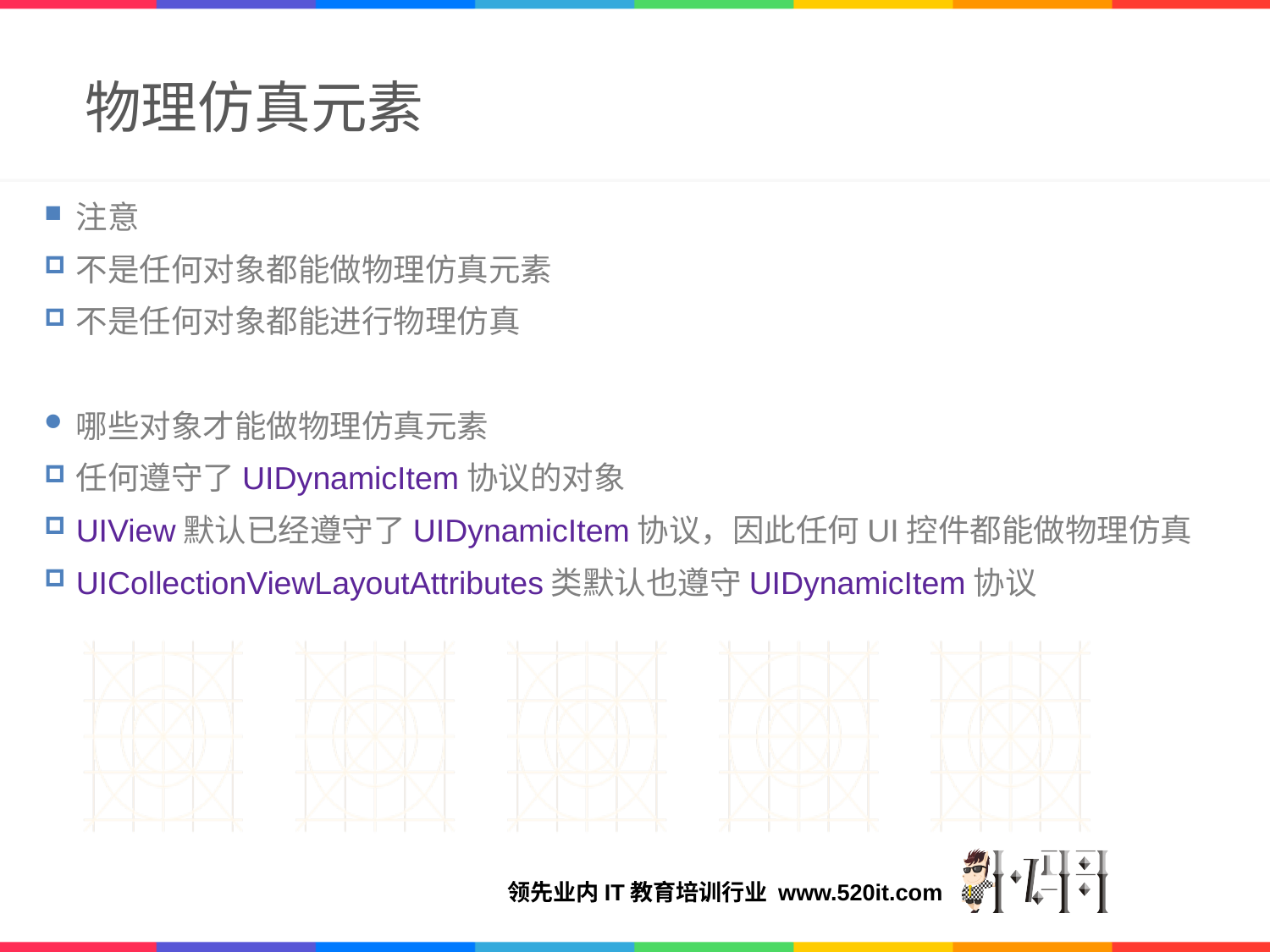

# 物理仿真元素
注意
不是任何对象都能做物理仿真元素
不是任何对象都能进行物理仿真

哪些对象才能做物理仿真元素
任何遵守了UIDynamicItem协议的对象
UIView默认已经遵守了UIDynamicItem协议，因此任何UI控件都能做物理仿真
UICollectionViewLayoutAttributes类默认也遵守UIDynamicItem协议